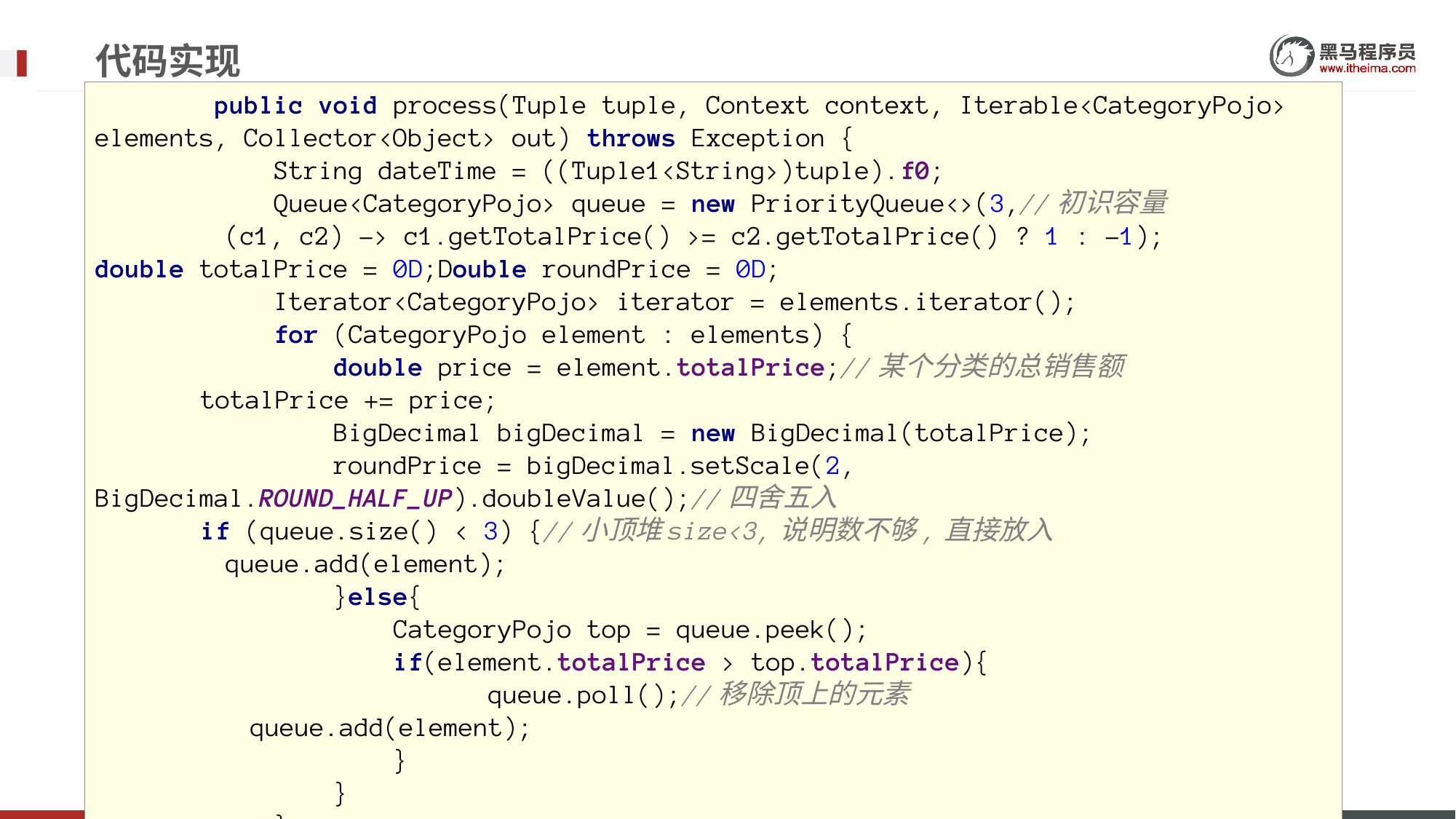

# 代码实现
        public void process(Tuple tuple, Context context, Iterable<CategoryPojo> elements, Collector<Object> out) throws Exception {
            String dateTime = ((Tuple1<String>)tuple).f0;
            Queue<CategoryPojo> queue = new PriorityQueue<>(3,//初识容量
                    (c1, c2) -> c1.getTotalPrice() >= c2.getTotalPrice() ? 1 : -1);
double totalPrice = 0D;Double roundPrice = 0D;
            Iterator<CategoryPojo> iterator = elements.iterator();
            for (CategoryPojo element : elements) {
                double price = element.totalPrice;//某个分类的总销售额
                totalPrice += price;
                BigDecimal bigDecimal = new BigDecimal(totalPrice);
                roundPrice = bigDecimal.setScale(2, BigDecimal.ROUND_HALF_UP).doubleValue();//四舍五入
                if (queue.size() < 3) {//小顶堆size<3,说明数不够,直接放入
                    queue.add(element);
                }else{
                    CategoryPojo top = queue.peek();
                    if(element.totalPrice > top.totalPrice){
                        queue.poll();//移除顶上的元素
                        queue.add(element);
                    }
                }
            }
            ……..